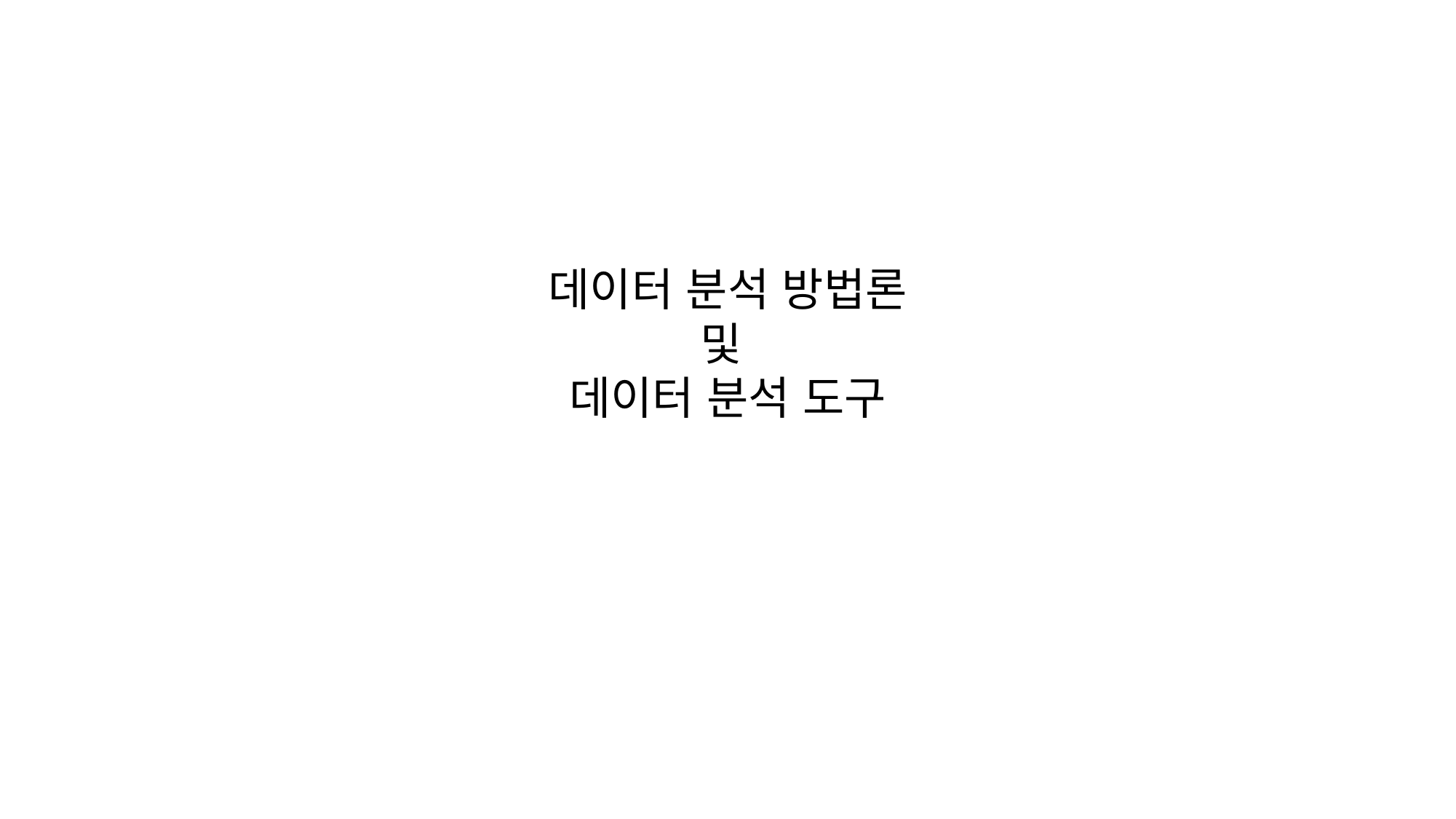

# 데이터 분석 방법론 및 데이터 분석 도구